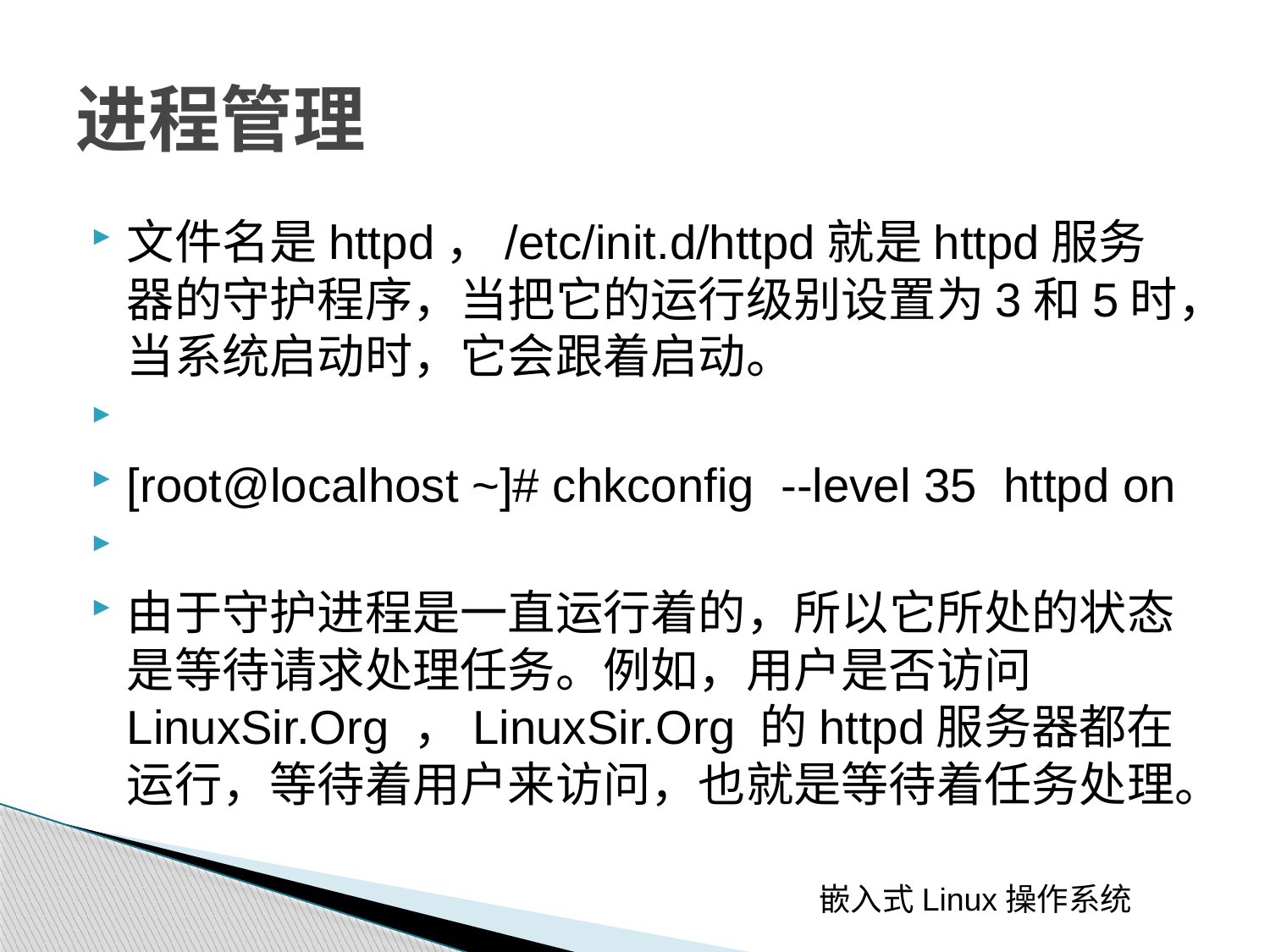

# 进程管理
文件名是httpd，/etc/init.d/httpd就是httpd服务器的守护程序，当把它的运行级别设置为3和5时，当系统启动时，它会跟着启动。

[root@localhost ~]# chkconfig  --level 35  httpd on

由于守护进程是一直运行着的，所以它所处的状态是等待请求处理任务。例如，用户是否访问LinuxSir.Org ，LinuxSir.Org 的httpd服务器都在运行，等待着用户来访问，也就是等待着任务处理。

         嵌入式Linux操作系统